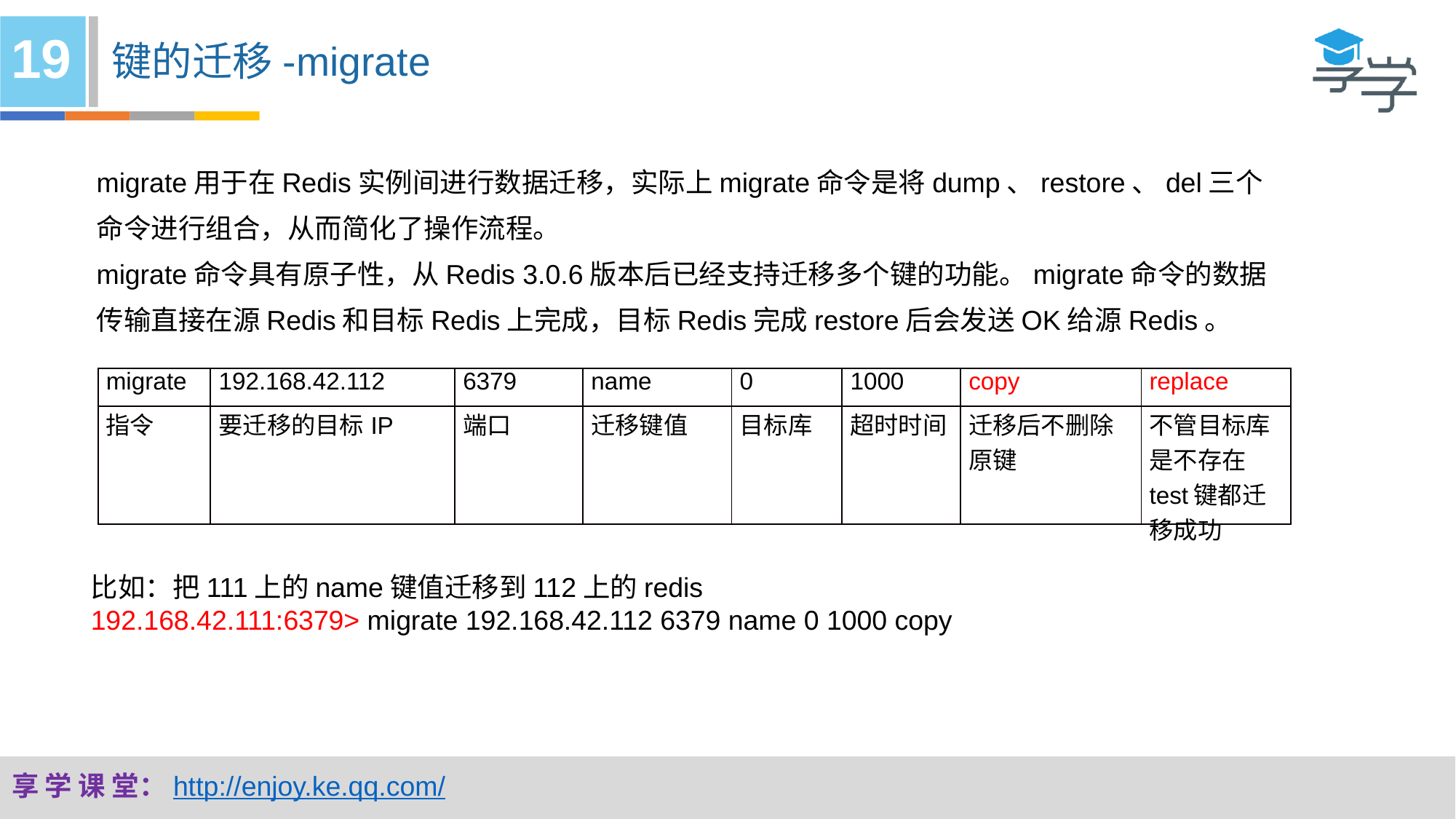

19
键的迁移-migrate

migrate用于在Redis实例间进行数据迁移，实际上migrate命令是将dump、restore、del三个命令进行组合，从而简化了操作流程。
migrate命令具有原子性，从Redis 3.0.6版本后已经支持迁移多个键的功能。migrate命令的数据传输直接在源Redis和目标Redis上完成，目标Redis完成restore后会发送OK给源Redis。
| migrate | 192.168.42.112 | 6379 | name | 0 | 1000 | copy | replace |
| --- | --- | --- | --- | --- | --- | --- | --- |
| 指令 | 要迁移的目标IP | 端口 | 迁移键值 | 目标库 | 超时时间 | 迁移后不删除原键 | 不管目标库是不存在test键都迁移成功 |
比如：把111上的name键值迁移到112上的redis
192.168.42.111:6379> migrate 192.168.42.112 6379 name 0 1000 copy